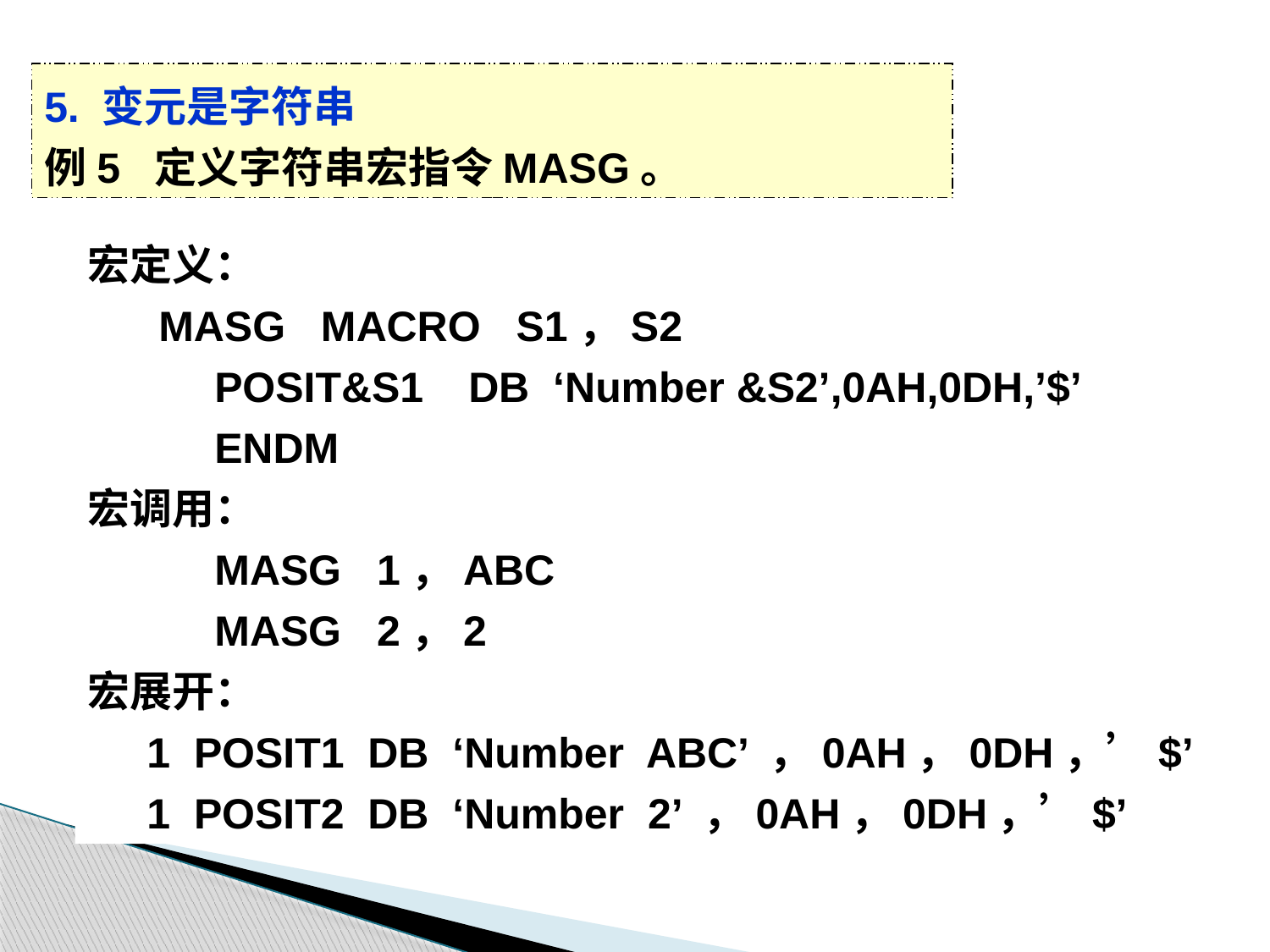

5. 变元是字符串
例5  定义字符串宏指令MASG。
宏定义：
      MASG   MACRO   S1，S2
	POSIT&S1	DB  ‘Number &S2’,0AH,0DH,’$’
	ENDM
宏调用：
	MASG   1，ABC
	MASG   2，2
宏展开：
     1  POSIT1  DB  ‘Number  ABC’ ，0AH，0DH，’$’
     1  POSIT2  DB  ‘Number  2’ ，0AH，0DH，’$’